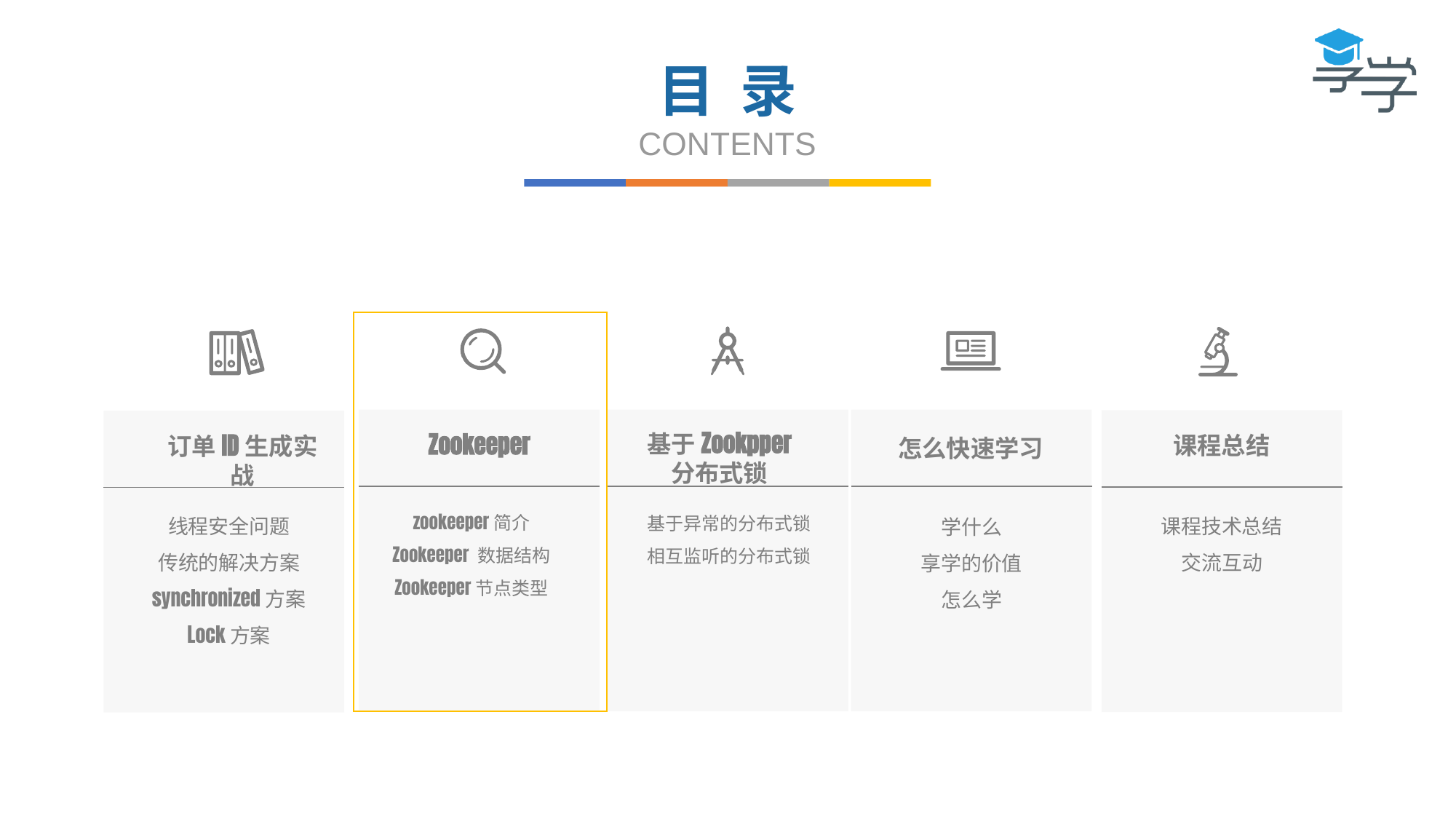

目  录
CONTENTS

基于Zookpper
分布式锁
Zookeeper
课程总结
订单ID生成实战
怎么快速学习
zookeeper简介
Zookeeper 数据结构
Zookeeper节点类型

基于异常的分布式锁
相互监听的分布式锁
课程技术总结
交流互动
线程安全问题
传统的解决方案
synchronized方案
Lock方案

学什么
享学的价值
怎么学